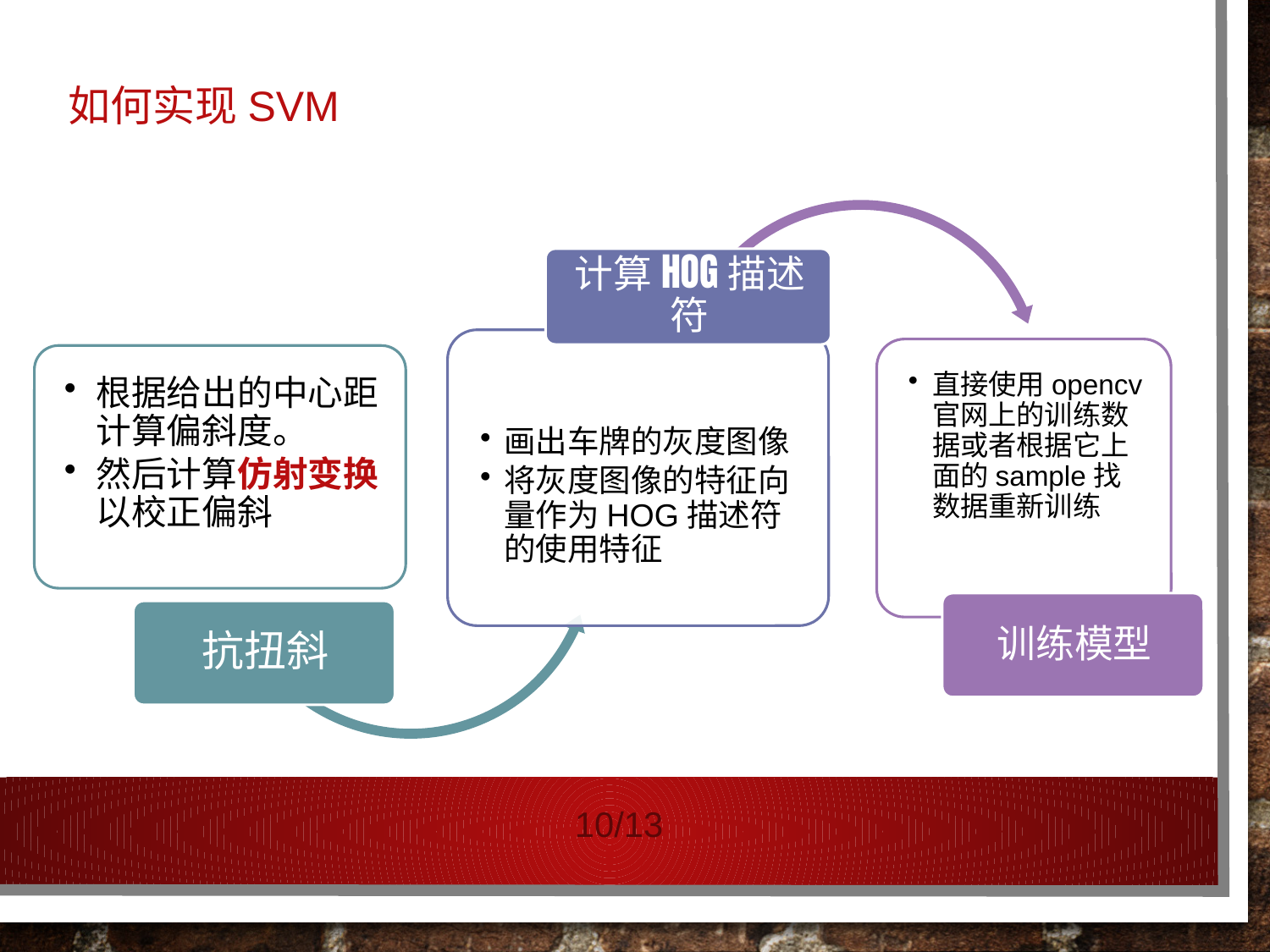

# 如何实现SVM
根据给出的中心距计算偏斜度。
然后计算仿射变换以校正偏斜
抗扭斜
画出车牌的灰度图像
将灰度图像的特征向量作为HOG描述符的使用特征
计算HOG描述符
直接使用opencv官网上的训练数据或者根据它上面的sample找数据重新训练
训练模型
10/13